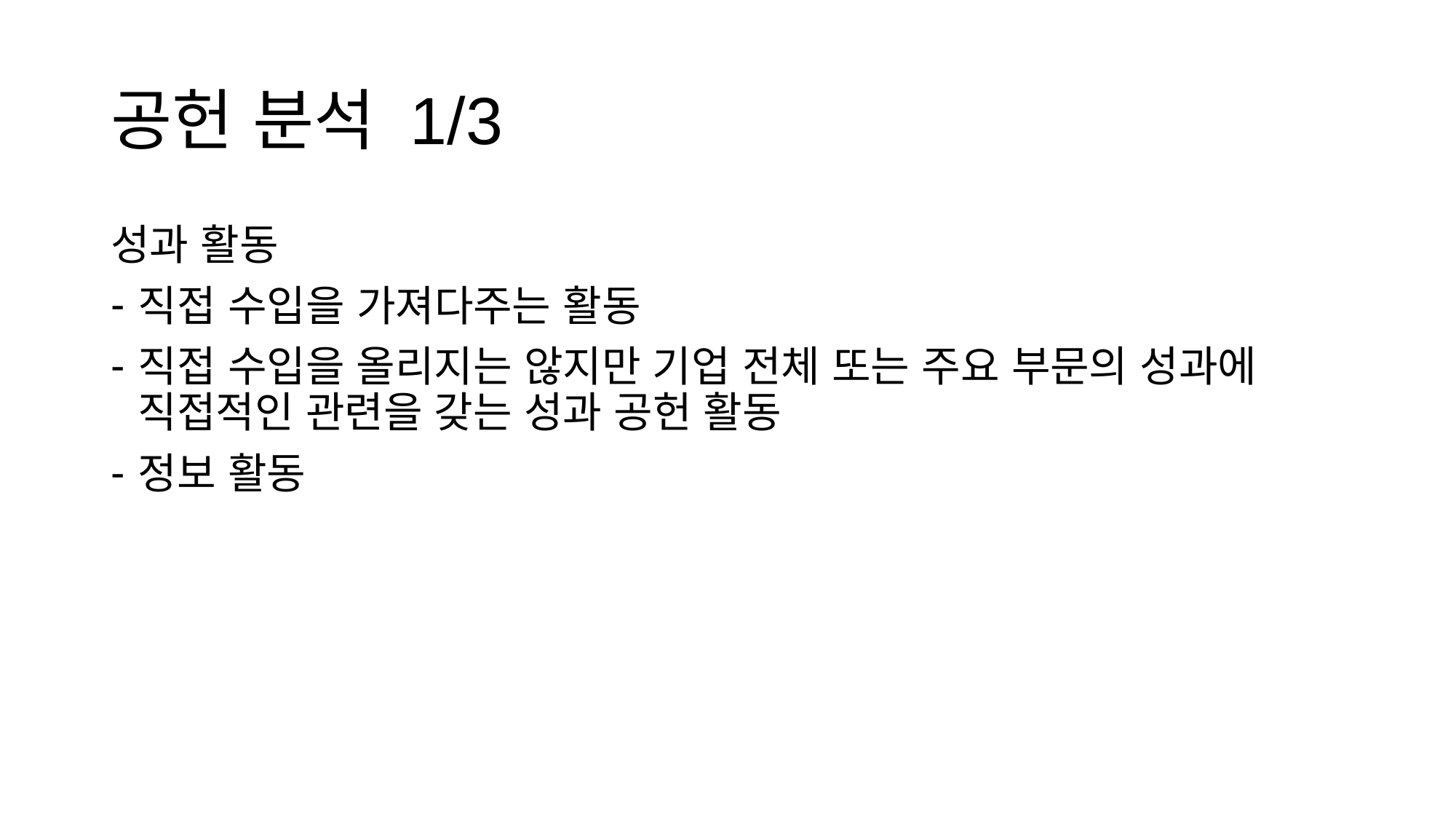

# 공헌 분석 1/3
성과 활동
직접 수입을 가져다주는 활동
직접 수입을 올리지는 않지만 기업 전체 또는 주요 부문의 성과에 직접적인 관련을 갖는 성과 공헌 활동
정보 활동